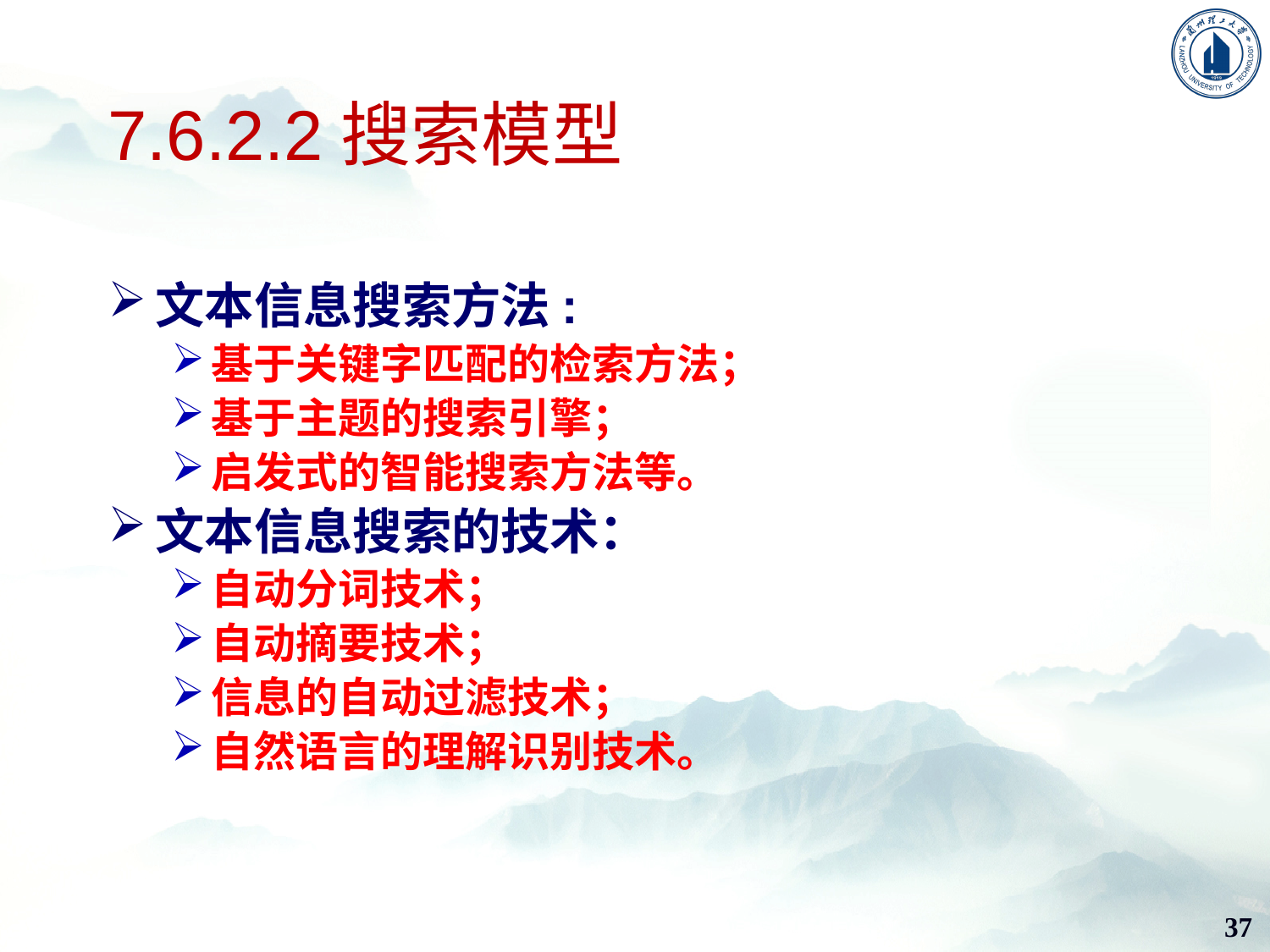

# 7.6.2.2搜索模型
文本信息搜索方法:
基于关键字匹配的检索方法；
基于主题的搜索引擎；
启发式的智能搜索方法等。
文本信息搜索的技术：
自动分词技术；
自动摘要技术；
信息的自动过滤技术；
自然语言的理解识别技术。

37